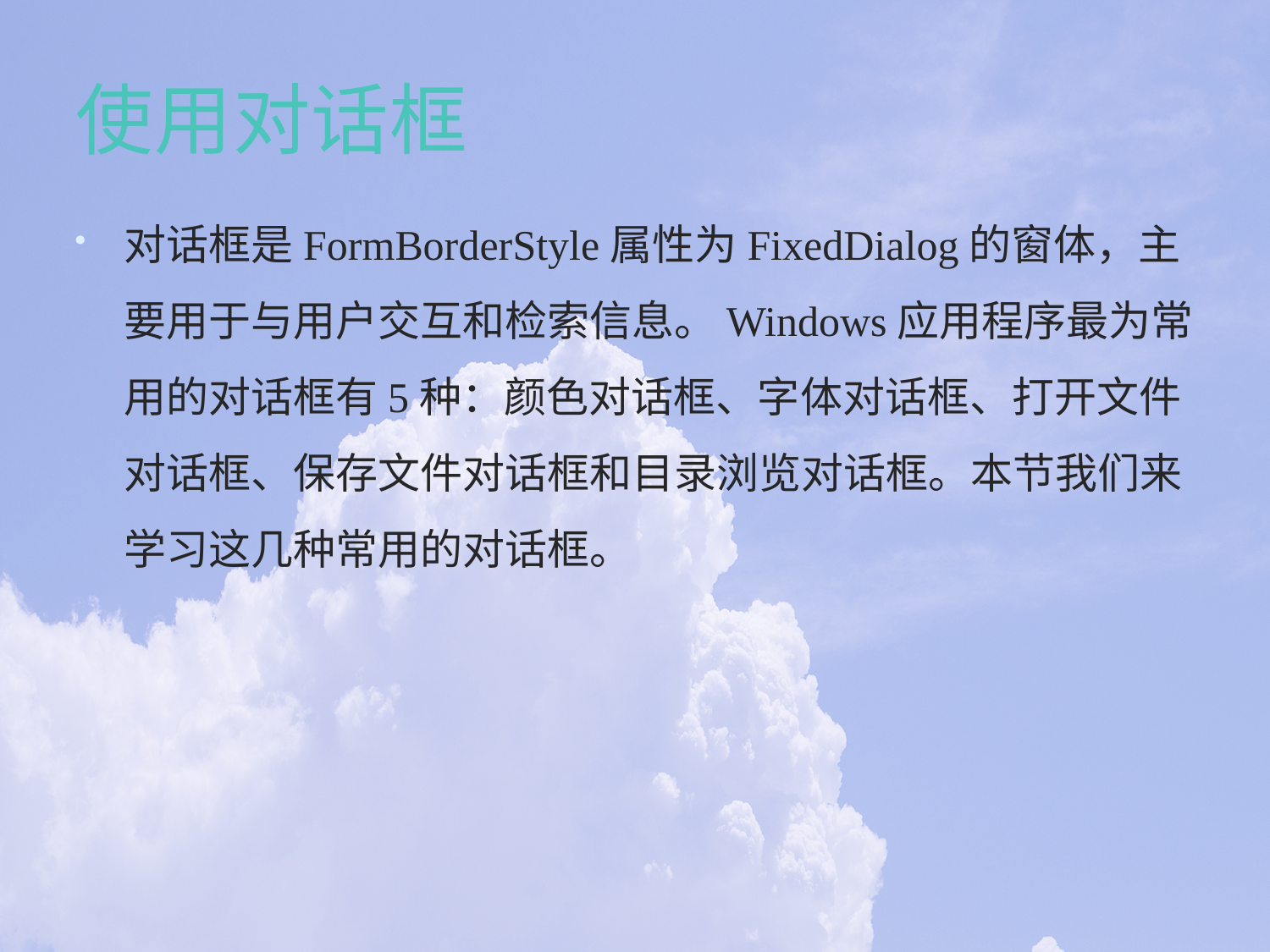

# 使用对话框
对话框是FormBorderStyle属性为FixedDialog的窗体，主要用于与用户交互和检索信息。Windows应用程序最为常用的对话框有5种：颜色对话框、字体对话框、打开文件对话框、保存文件对话框和目录浏览对话框。本节我们来学习这几种常用的对话框。